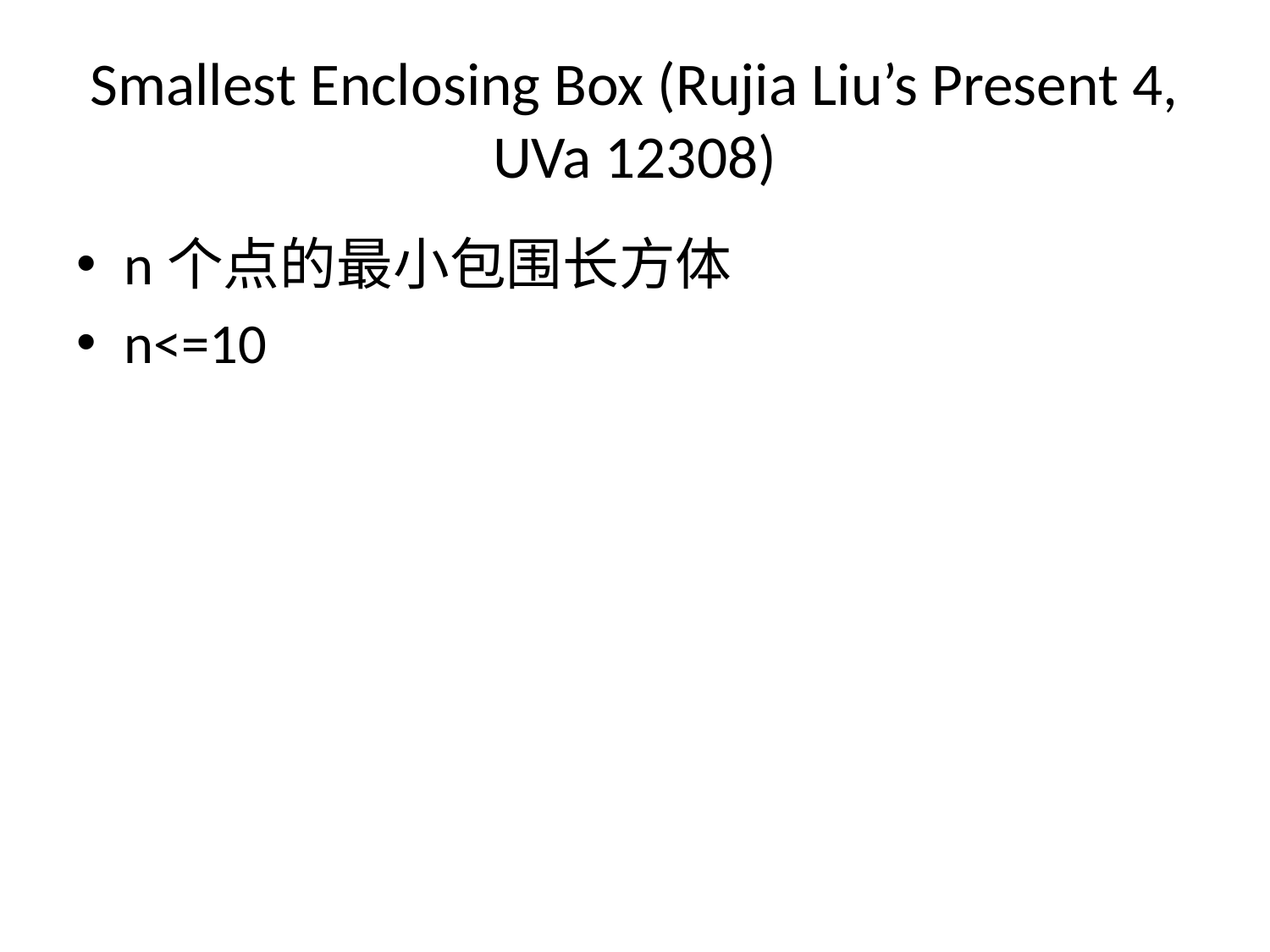

# Smallest Enclosing Box (Rujia Liu’s Present 4, UVa 12308)
n个点的最小包围长方体
n<=10